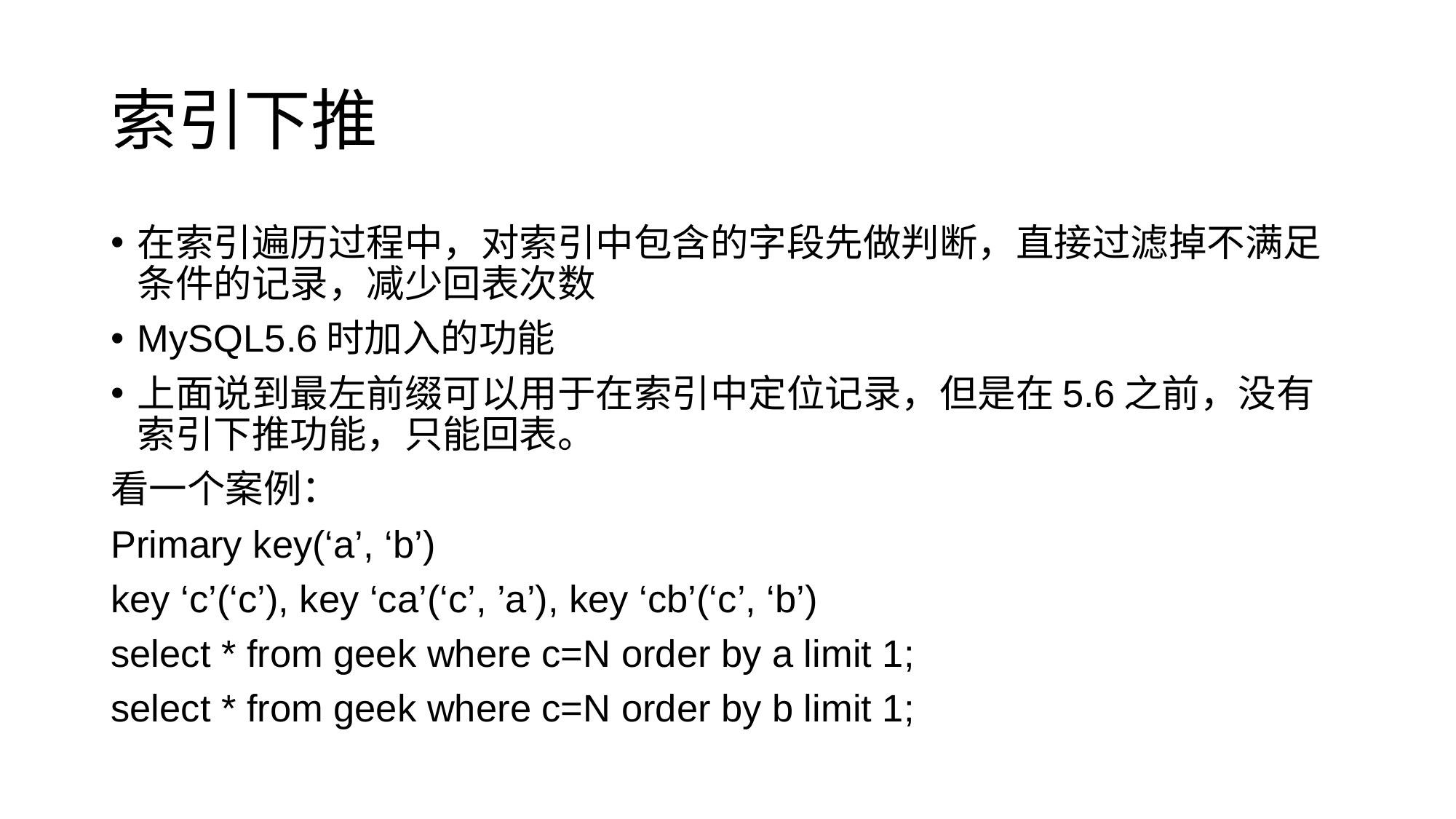

# 索引下推
在索引遍历过程中，对索引中包含的字段先做判断，直接过滤掉不满足条件的记录，减少回表次数
MySQL5.6时加入的功能
上面说到最左前缀可以用于在索引中定位记录，但是在5.6之前，没有索引下推功能，只能回表。
看一个案例：
Primary key(‘a’, ‘b’)
key ‘c’(‘c’), key ‘ca’(‘c’, ’a’), key ‘cb’(‘c’, ‘b’)
select * from geek where c=N order by a limit 1;
select * from geek where c=N order by b limit 1;